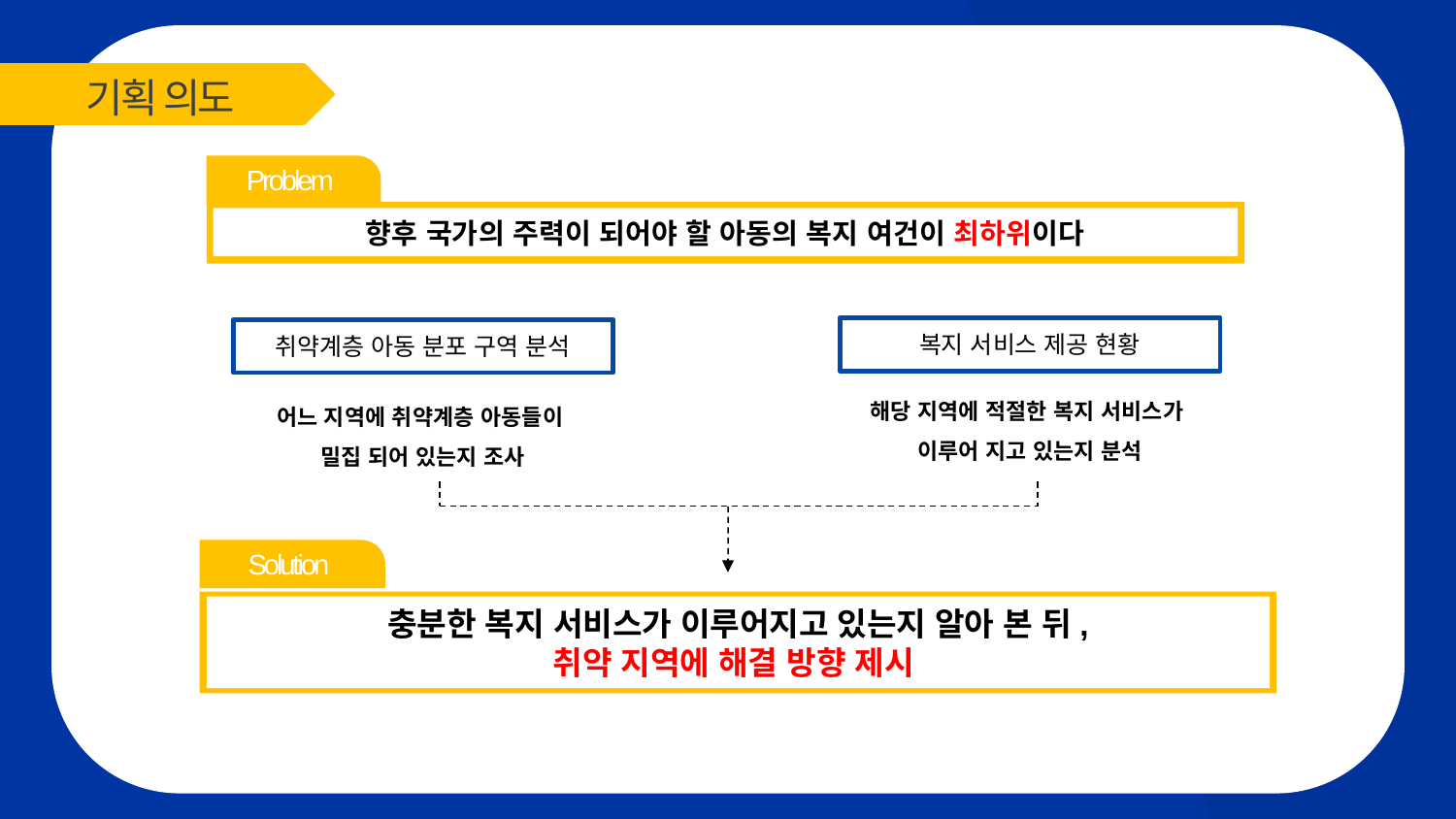

기획 의도
Problem

향후 국가의 주력이 되어야 할 아동의 복지 여건이 최하위이다
복지 서비스 제공 현황
취약계층 아동 분포 구역 분석
해당 지역에 적절한 복지 서비스가
이루어 지고 있는지 분석
어느 지역에 취약계층 아동들이
밀집 되어 있는지 조사
Solution

충분한 복지 서비스가 이루어지고 있는지 알아 본 뒤,
취약 지역에 해결 방향 제시